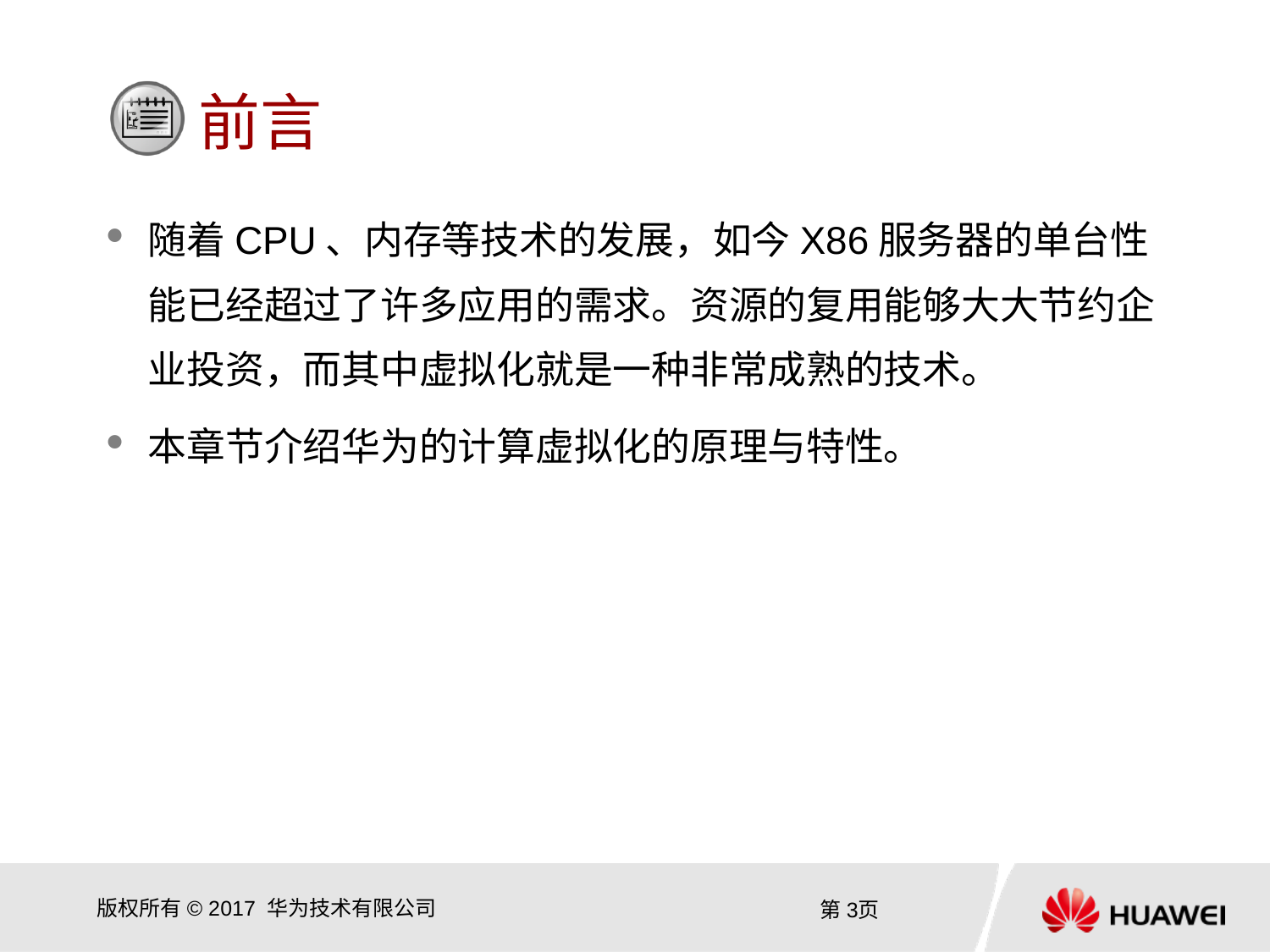

随着CPU、内存等技术的发展，如今X86服务器的单台性能已经超过了许多应用的需求。资源的复用能够大大节约企业投资，而其中虚拟化就是一种非常成熟的技术。
本章节介绍华为的计算虚拟化的原理与特性。